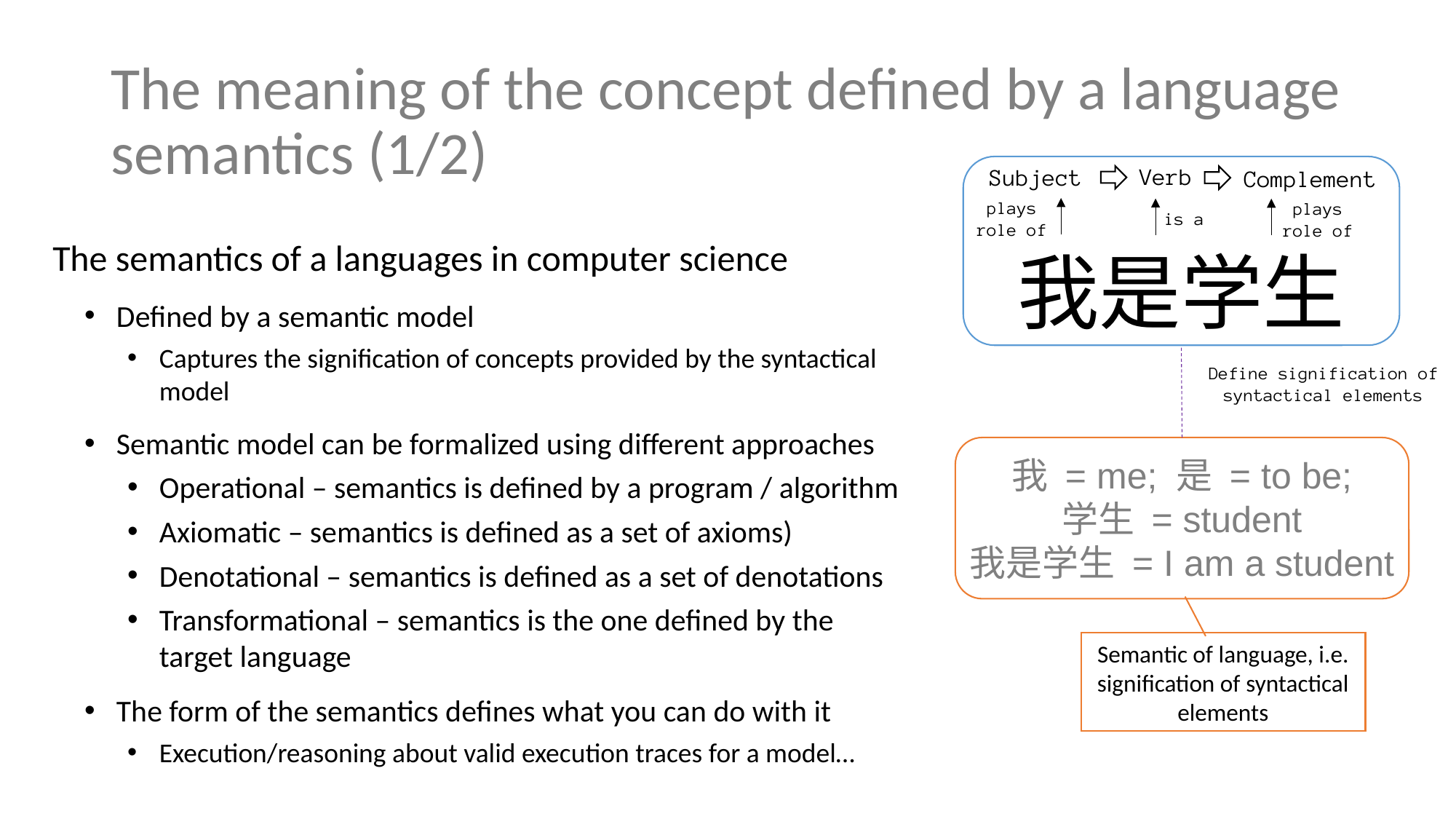

# The meaning of the concept defined by a language semantics (1/2)

Verb
Subject
Complement

我是学生
plays role of
plays role of
is a
The semantics of a languages in computer science
Defined by a semantic model
Captures the signification of concepts provided by the syntactical model
Semantic model can be formalized using different approaches
Operational – semantics is defined by a program / algorithm
Axiomatic – semantics is defined as a set of axioms)
Denotational – semantics is defined as a set of denotations
Transformational – semantics is the one defined by the target language
The form of the semantics defines what you can do with it
Execution/reasoning about valid execution traces for a model…
Define signification of syntactical elements
我 = me; 是 = to be;
学生 = student
我是学生 = I am a student
Semantic of language, i.e. signification of syntactical elements